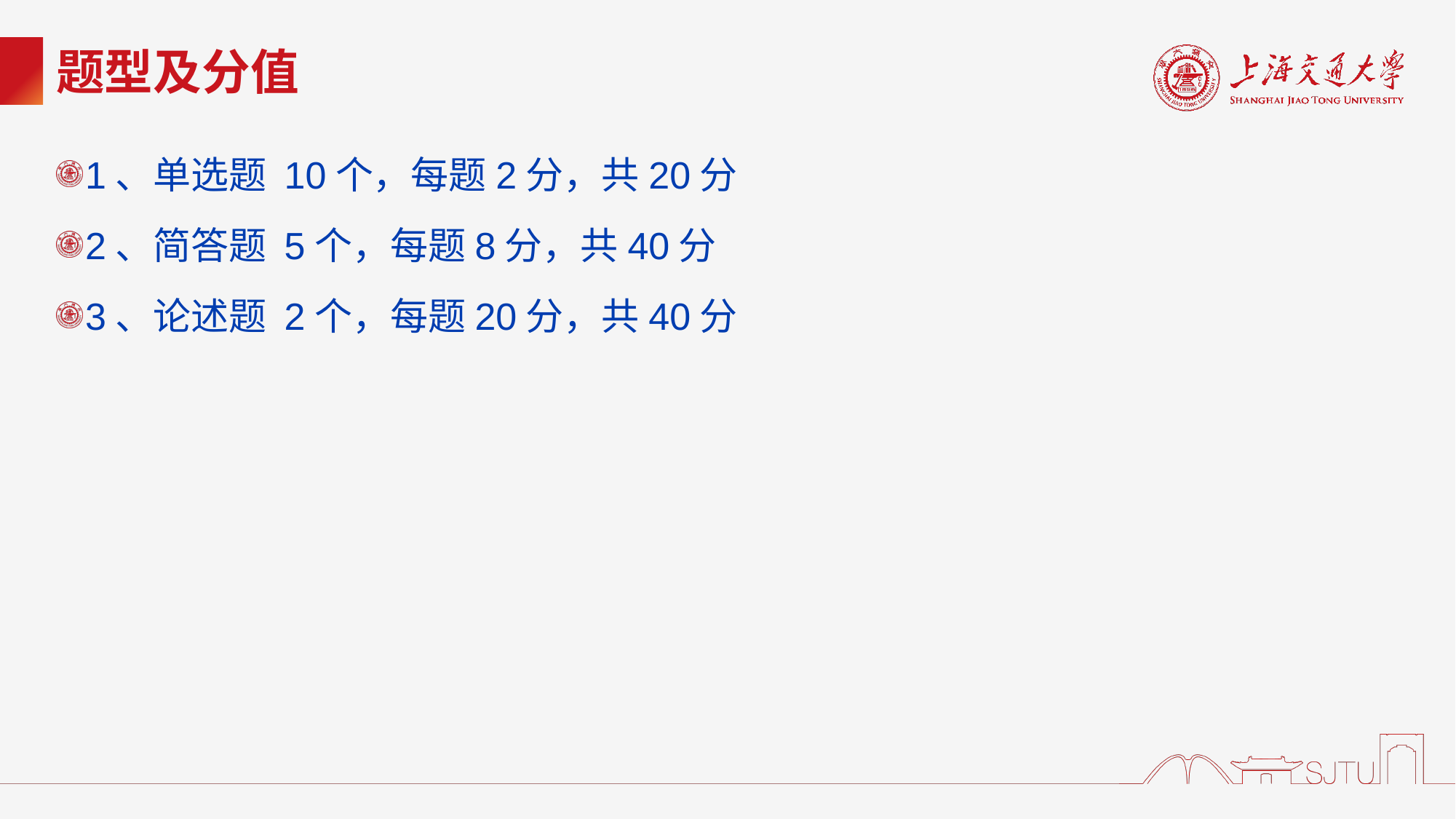

# 题型及分值
1、单选题 10个，每题2分，共20分
2、简答题 5个，每题8分，共40分
3、论述题 2个，每题20分，共40分